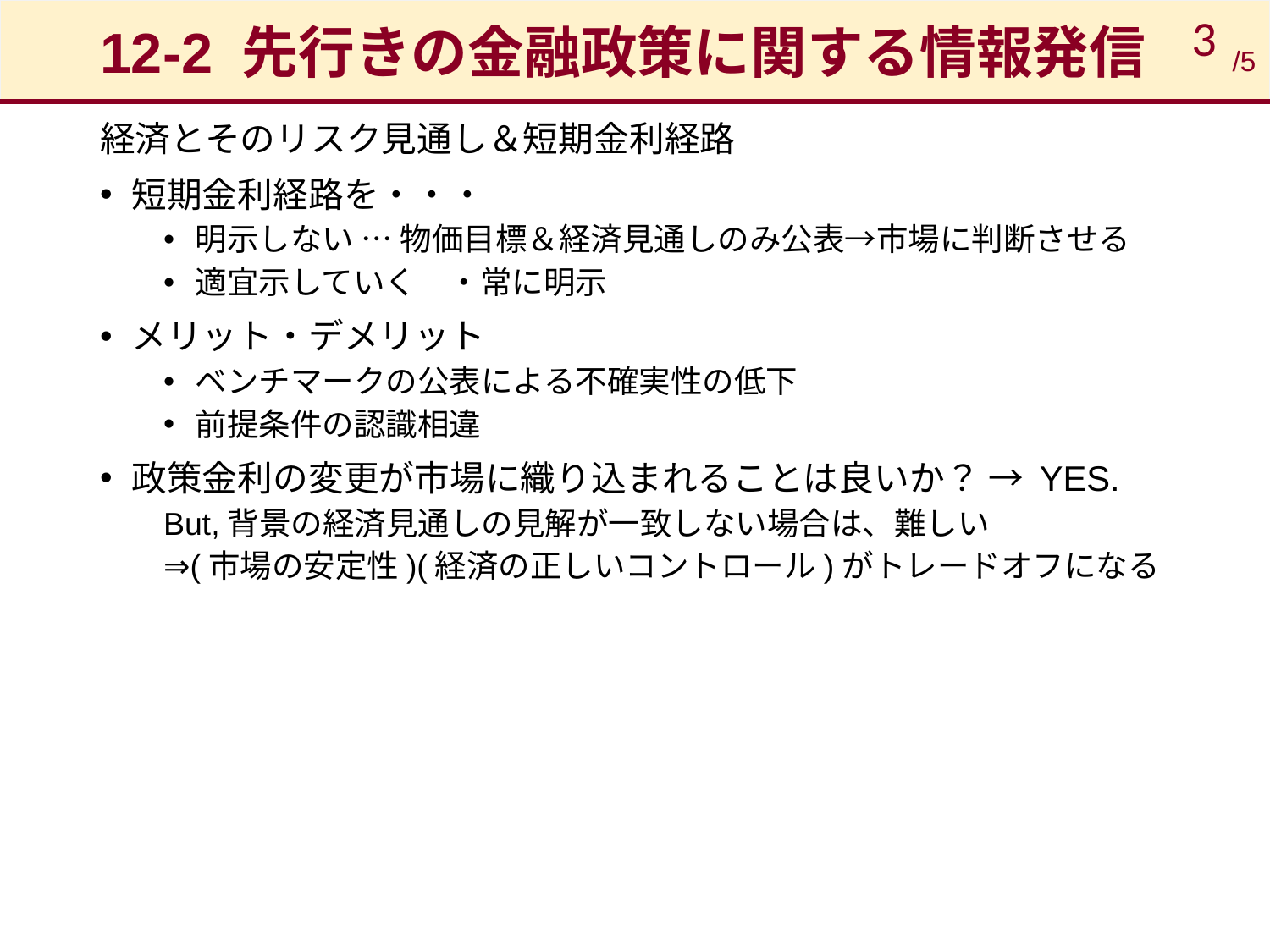

# 12-2 先行きの金融政策に関する情報発信
3
/5
経済とそのリスク見通し＆短期金利経路
短期金利経路を・・・
明示しない … 物価目標＆経済見通しのみ公表→市場に判断させる
適宜示していく　・常に明示
メリット・デメリット
ベンチマークの公表による不確実性の低下
前提条件の認識相違
政策金利の変更が市場に織り込まれることは良いか？ → YES.
But,背景の経済見通しの見解が一致しない場合は、難しい
⇒(市場の安定性)(経済の正しいコントロール)がトレードオフになる